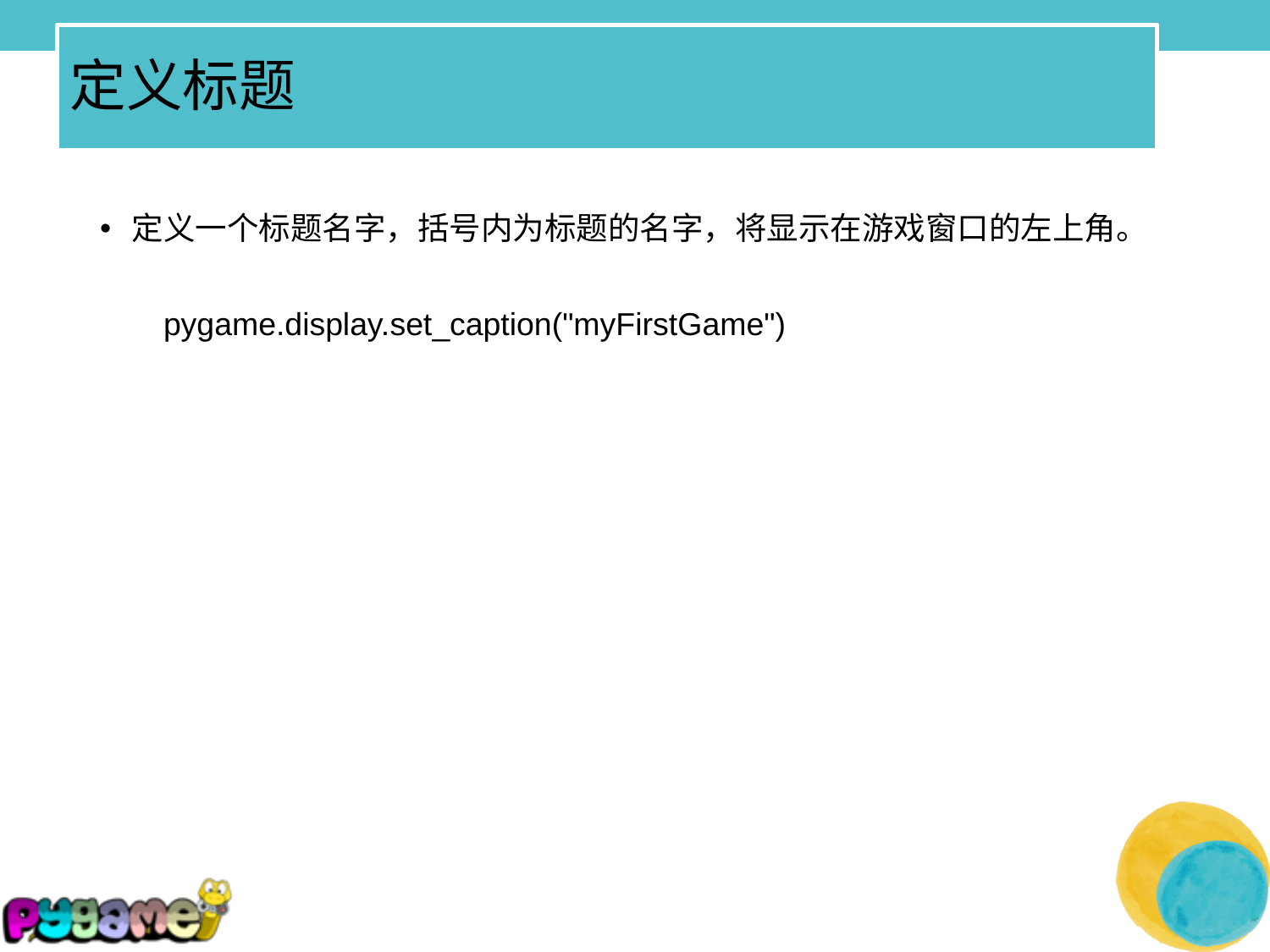

# 定义标题
定义一个标题名字，括号内为标题的名字，将显示在游戏窗口的左上角。

pygame.display.set_caption("myFirstGame")